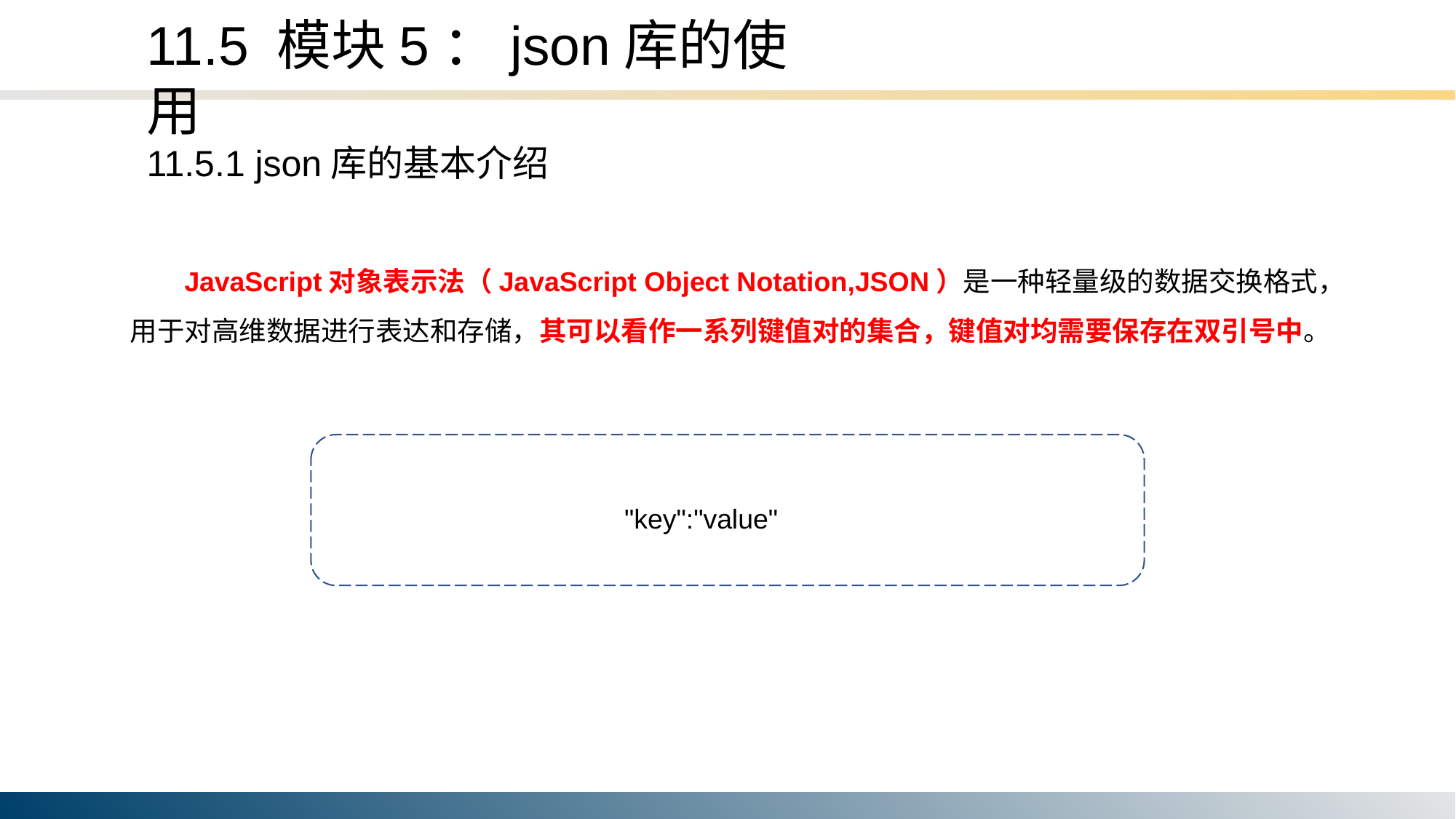

11.5 模块5：json库的使用
11.5.1 json库的基本介绍
JavaScript对象表示法（JavaScript Object Notation,JSON）是一种轻量级的数据交换格式，用于对高维数据进行表达和存储，其可以看作一系列键值对的集合，键值对均需要保存在双引号中。

"key":"value"